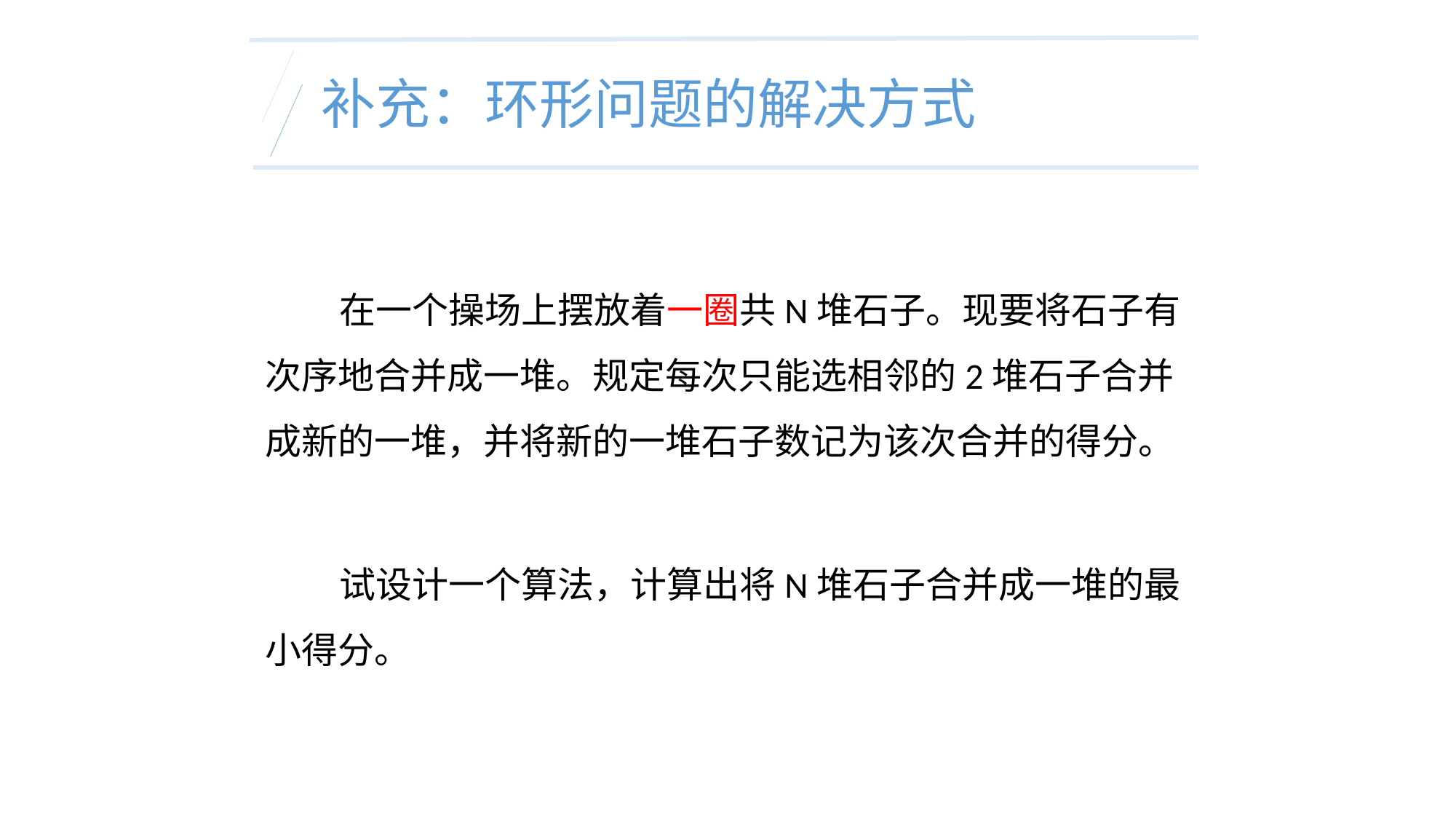

补充：环形问题的解决方式

        在一个操场上摆放着一圈共N堆石子。现要将石子有次序地合并成一堆。规定每次只能选相邻的2堆石子合并成新的一堆，并将新的一堆石子数记为该次合并的得分。

        试设计一个算法，计算出将N堆石子合并成一堆的最小得分。